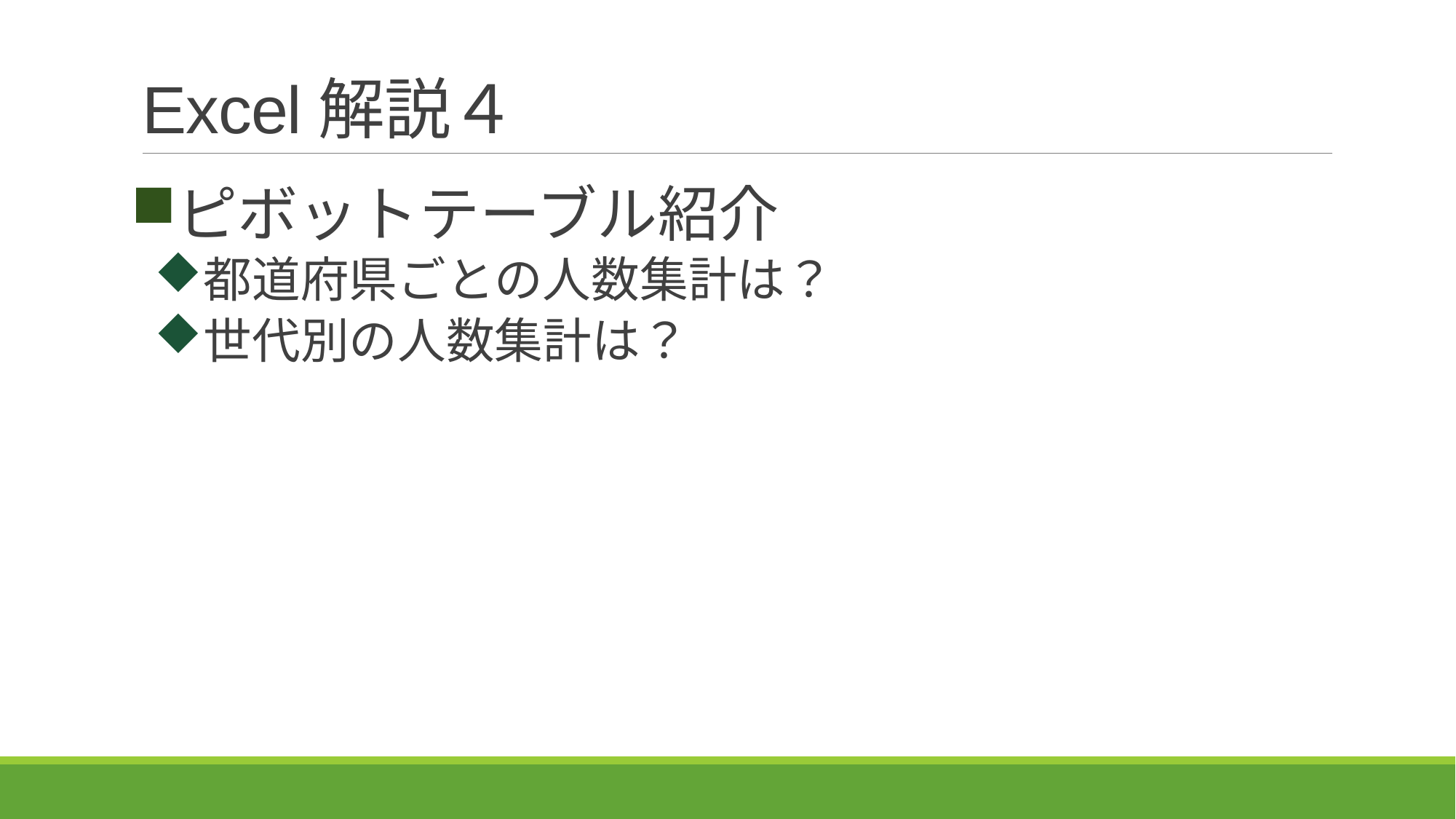

# Excel解説４
ピボットテーブル紹介
都道府県ごとの人数集計は？
世代別の人数集計は？